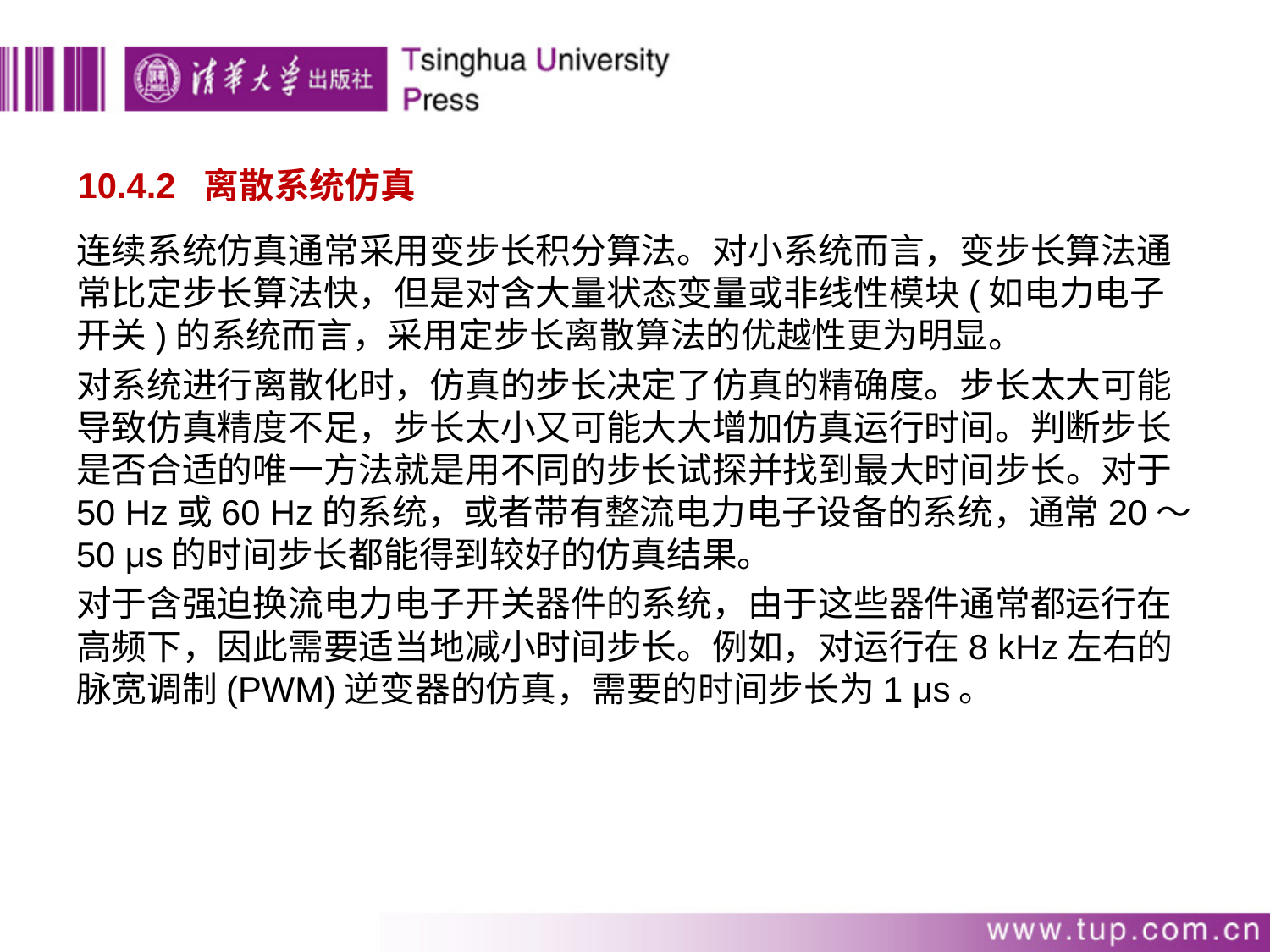

# 10.4.2  离散系统仿真
连续系统仿真通常采用变步长积分算法。对小系统而言，变步长算法通常比定步长算法快，但是对含大量状态变量或非线性模块(如电力电子开关)的系统而言，采用定步长离散算法的优越性更为明显。
对系统进行离散化时，仿真的步长决定了仿真的精确度。步长太大可能导致仿真精度不足，步长太小又可能大大增加仿真运行时间。判断步长是否合适的唯一方法就是用不同的步长试探并找到最大时间步长。对于50 Hz或60 Hz的系统，或者带有整流电力电子设备的系统，通常20～50 μs的时间步长都能得到较好的仿真结果。
对于含强迫换流电力电子开关器件的系统，由于这些器件通常都运行在高频下，因此需要适当地减小时间步长。例如，对运行在8 kHz左右的脉宽调制(PWM)逆变器的仿真，需要的时间步长为1 μs。